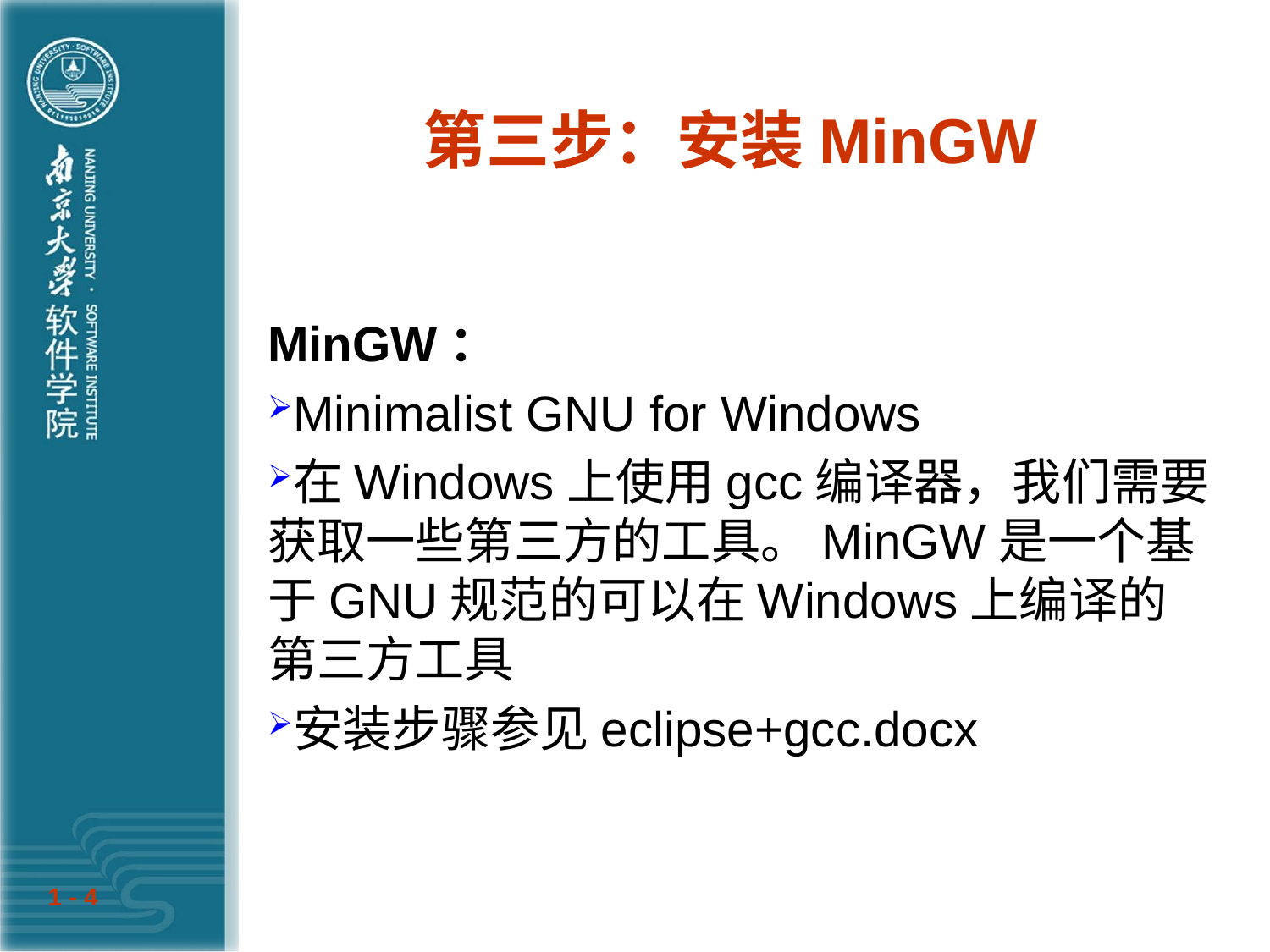

# 第三步：安装MinGW
MinGW：
Minimalist GNU for Windows
在Windows上使用gcc编译器，我们需要获取一些第三方的工具。MinGW是一个基于GNU规范的可以在Windows上编译的第三方工具
安装步骤参见eclipse+gcc.docx
1 - 4